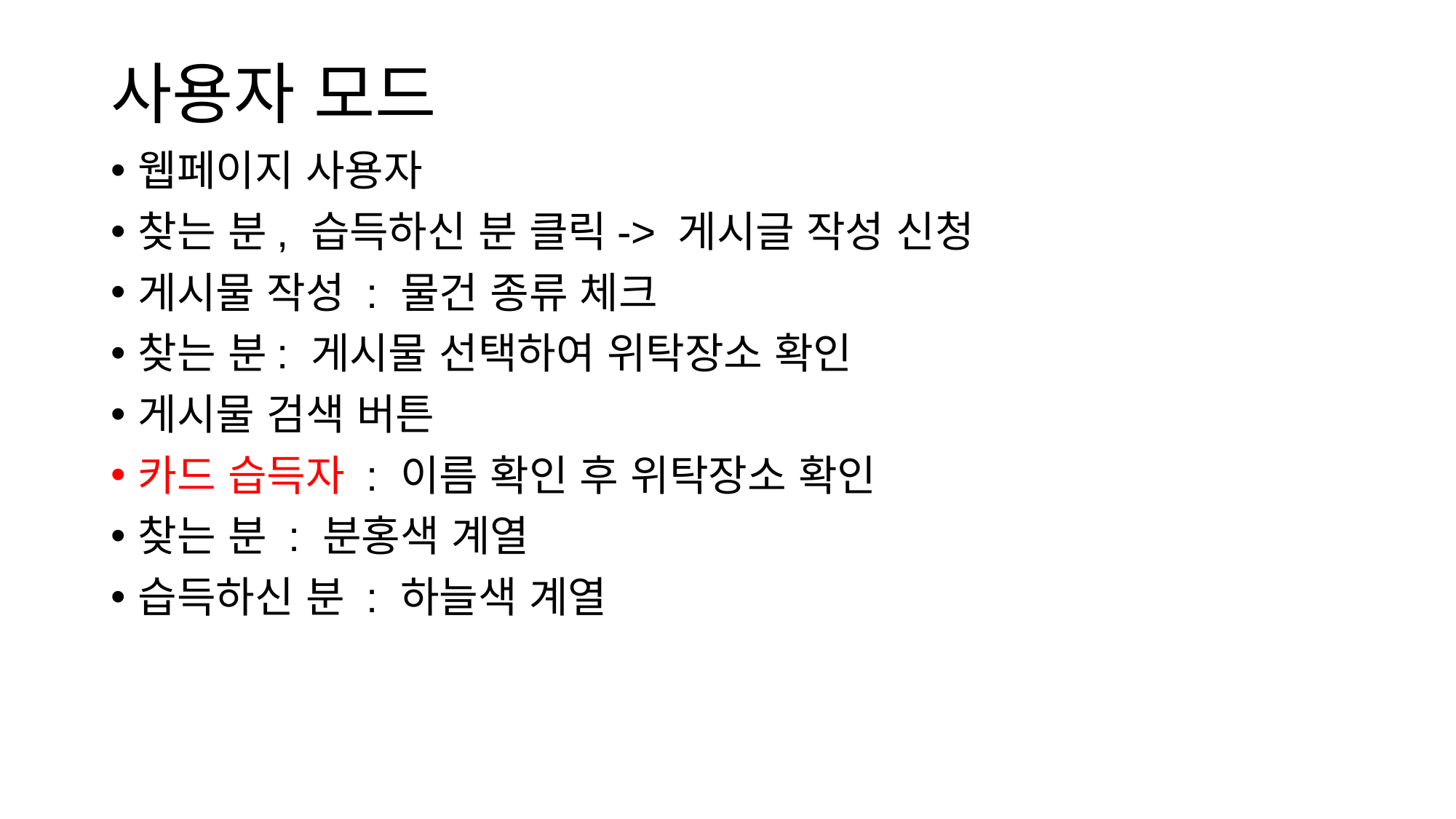

# 사용자 모드
웹페이지 사용자
찾는 분, 습득하신 분 클릭-> 게시글 작성 신청
게시물 작성 : 물건 종류 체크
찾는 분: 게시물 선택하여 위탁장소 확인
게시물 검색 버튼
카드 습득자 : 이름 확인 후 위탁장소 확인
찾는 분 : 분홍색 계열
습득하신 분 : 하늘색 계열